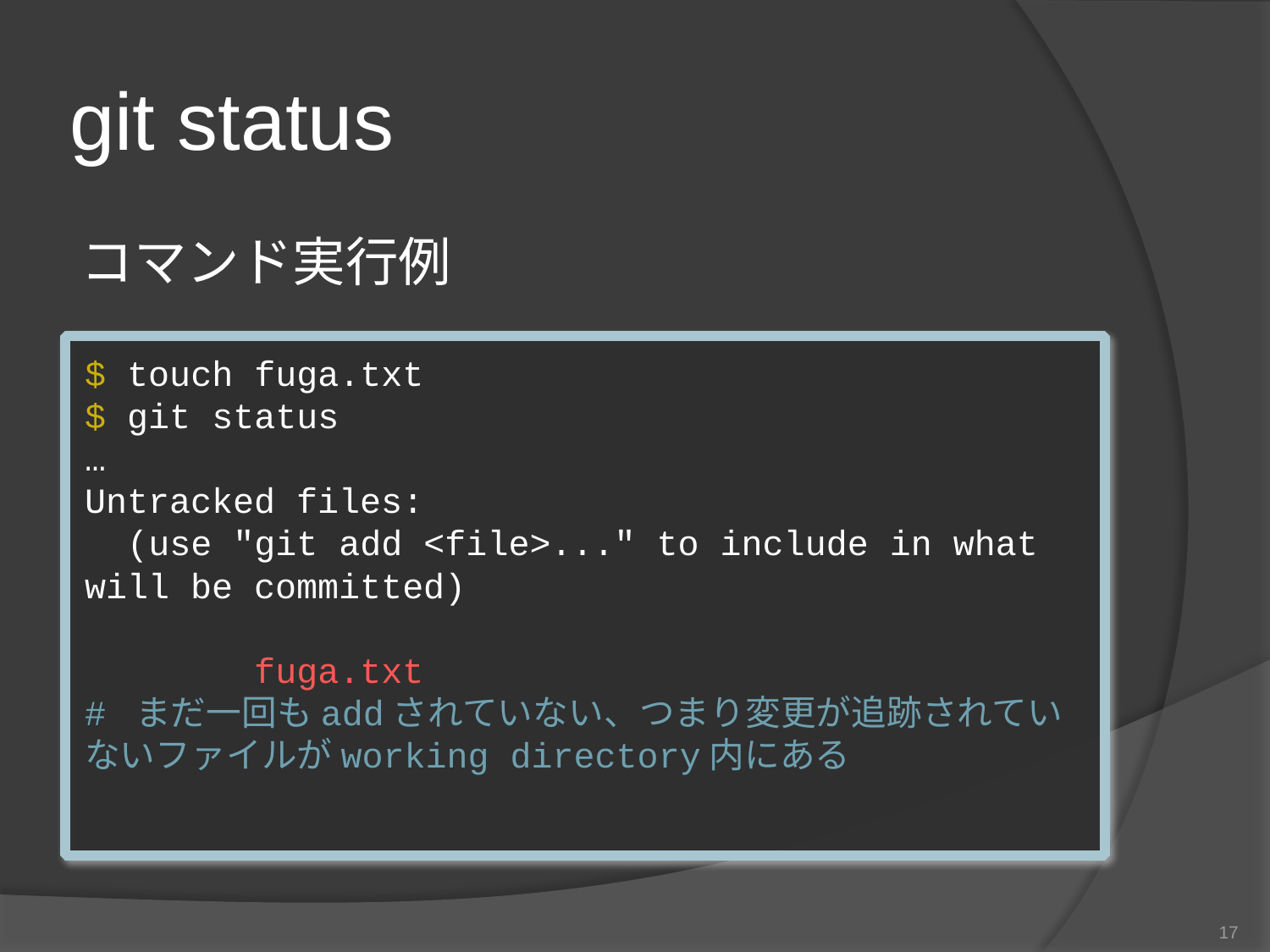

# git status
コマンド実行例
$ touch fuga.txt
$ git status
…
Untracked files:
  (use "git add <file>..." to include in what will be committed)

        fuga.txt
# まだ一回もaddされていない、つまり変更が追跡されていないファイルがworking directory内にある
17